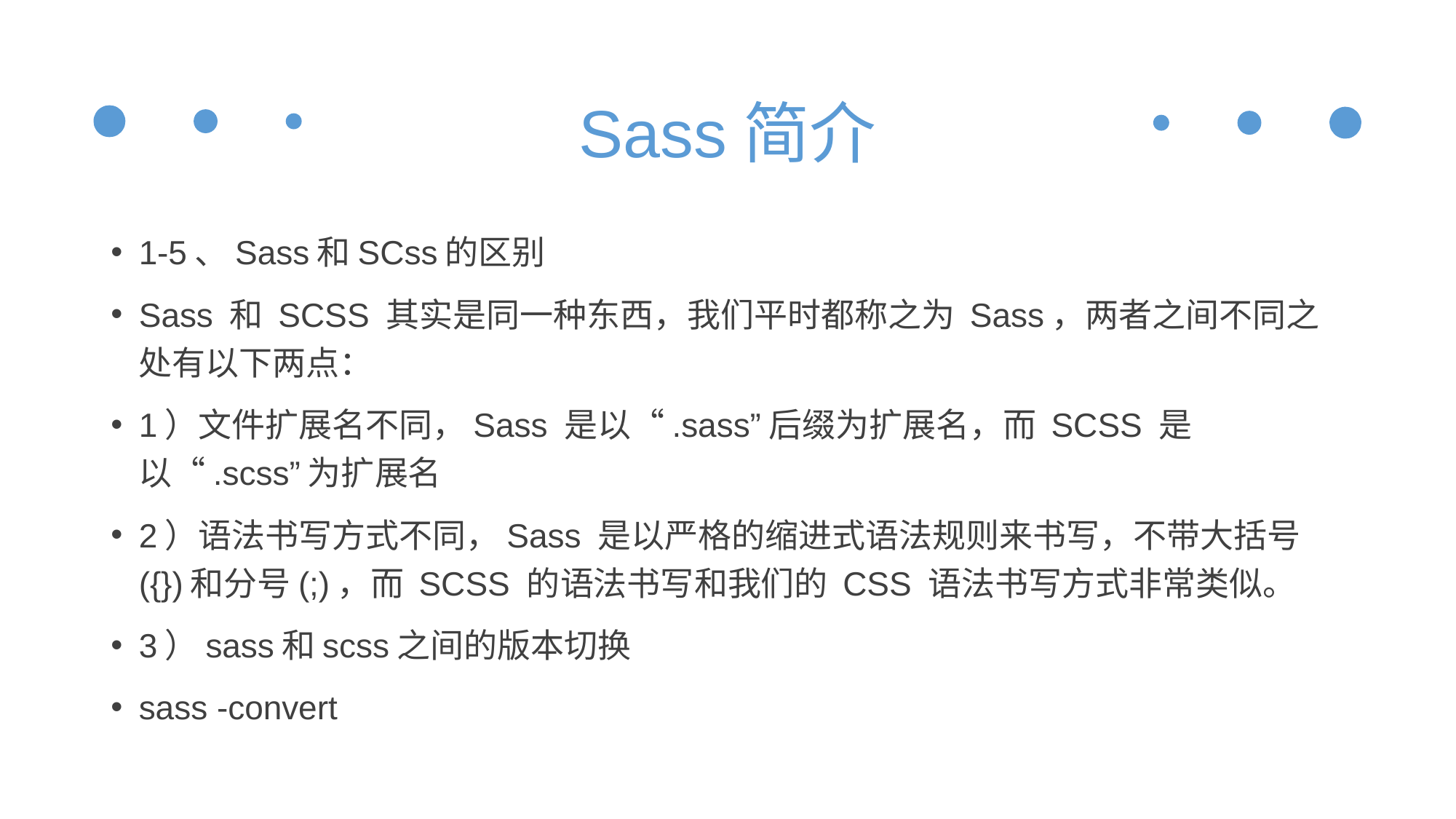

# Sass简介
1-5、Sass和SCss的区别
Sass 和 SCSS 其实是同一种东西，我们平时都称之为 Sass，两者之间不同之处有以下两点：
1）文件扩展名不同，Sass 是以“.sass”后缀为扩展名，而 SCSS 是以“.scss”为扩展名
2）语法书写方式不同，Sass 是以严格的缩进式语法规则来书写，不带大括号({})和分号(;)，而 SCSS 的语法书写和我们的 CSS 语法书写方式非常类似。
3）sass和scss之间的版本切换
sass -convert